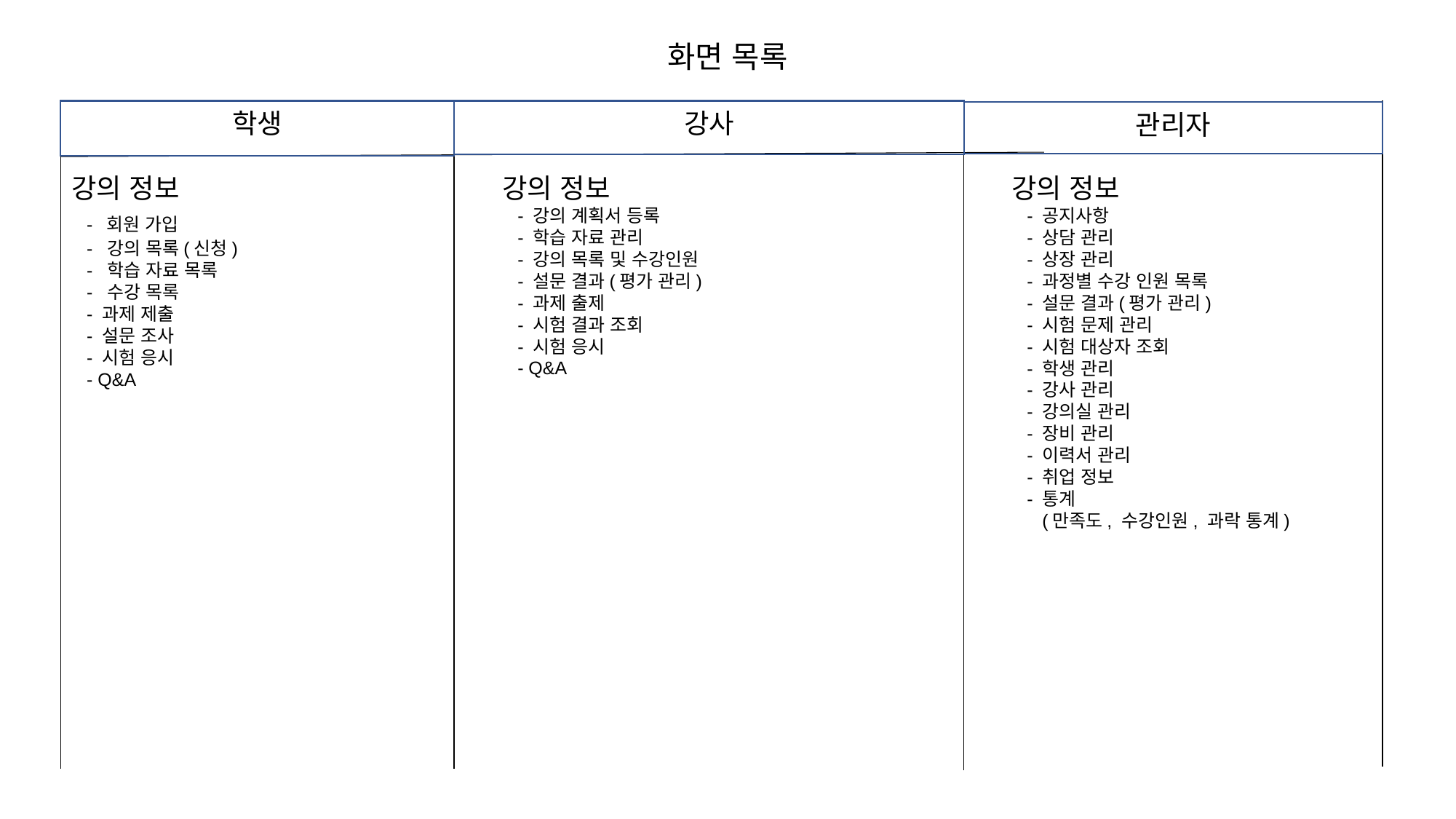

화면 목록
학생
강사
관리자
강의 정보
   - 회원 가입
   -  강의 목록(신청)
   -  학습 자료 목록
   -  수강 목록
   - 과제 제출
   - 설문 조사
   - 시험 응시
   - Q&A

강의 정보
   - 강의 계획서 등록
   - 학습 자료 관리
   - 강의 목록 및 수강인원
   - 설문 결과(평가 관리)
   - 과제 출제
   - 시험 결과 조회
   - 시험 응시
   - Q&A

강의 정보
   - 공지사항
   - 상담 관리
   - 상장 관리
   - 과정별 수강 인원 목록
   - 설문 결과(평가 관리)
   - 시험 문제 관리
   - 시험 대상자 조회
   - 학생 관리
   - 강사 관리
   - 강의실 관리
   - 장비 관리
   - 이력서 관리
   - 취업 정보
   - 통계
      (만족도, 수강인원, 과락 통계)